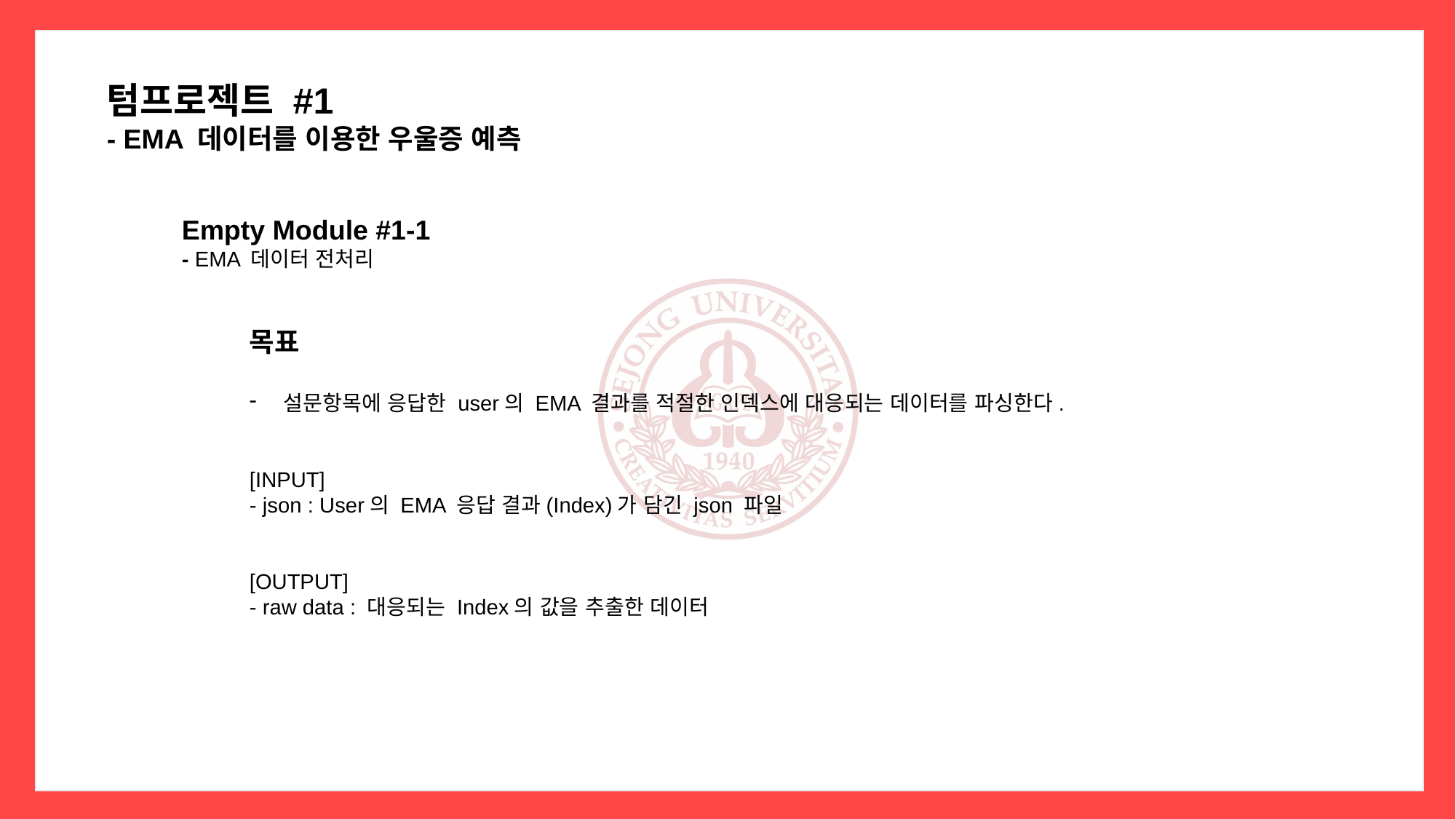

텀프로젝트 #1
- EMA 데이터를 이용한 우울증 예측
Empty Module #1-1
- EMA 데이터 전처리

목표

설문항목에 응답한 user의 EMA 결과를 적절한 인덱스에 대응되는 데이터를 파싱한다.

[INPUT]
- json : User의 EMA 응답 결과(Index)가 담긴 json 파일

[OUTPUT]
- raw data : 대응되는 Index의 값을 추출한 데이터